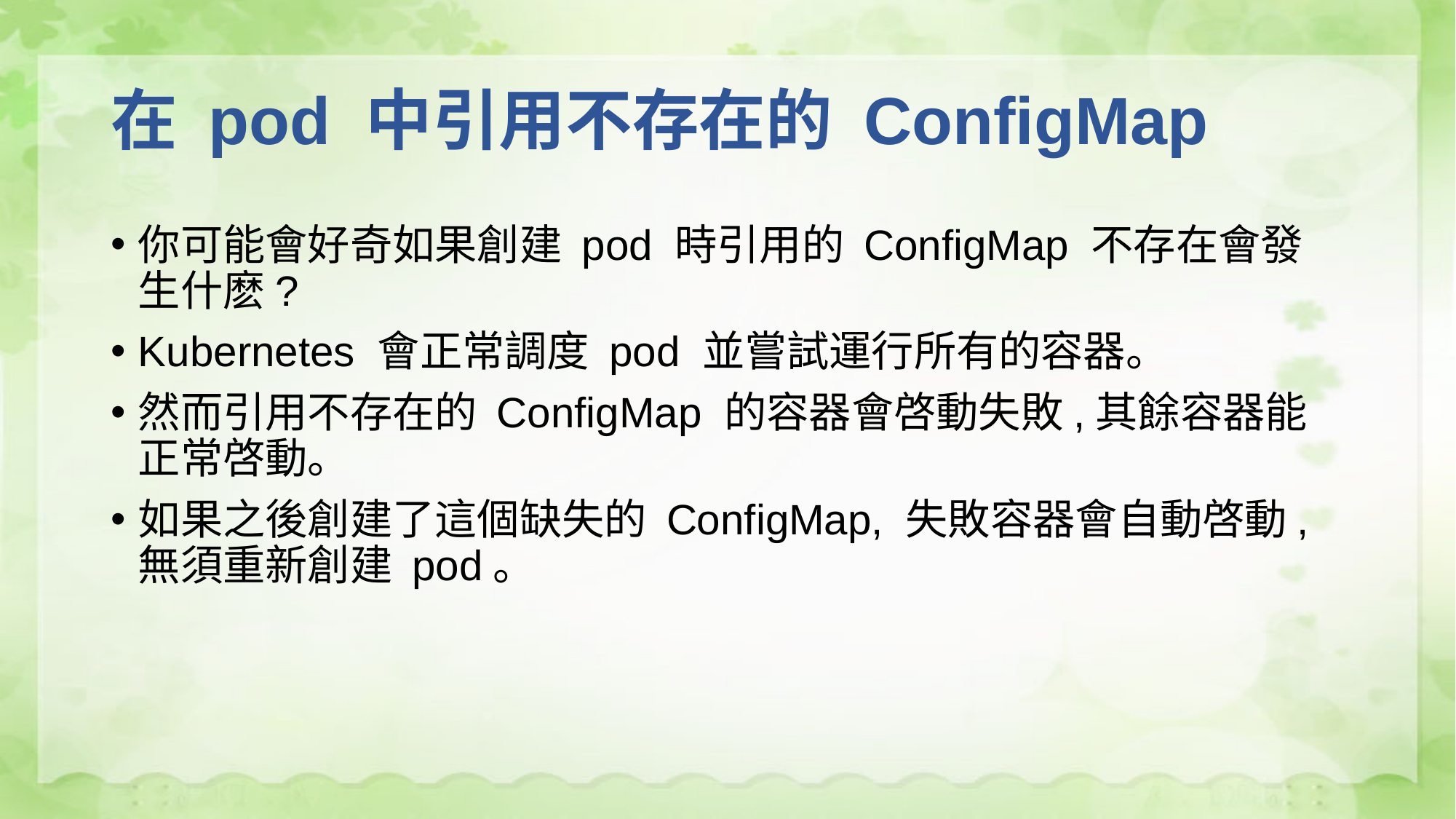

# 在 pod 中引用不存在的 ConfigMap
你可能會好奇如果創建 pod 時引用的 ConfigMap 不存在會發生什麽?
Kubernetes 會正常調度 pod 並嘗試運行所有的容器。
然而引用不存在的 ConfigMap 的容器會啓動失敗,其餘容器能正常啓動。
如果之後創建了這個缺失的 ConfigMap, 失敗容器會自動啓動,無須重新創建 pod。